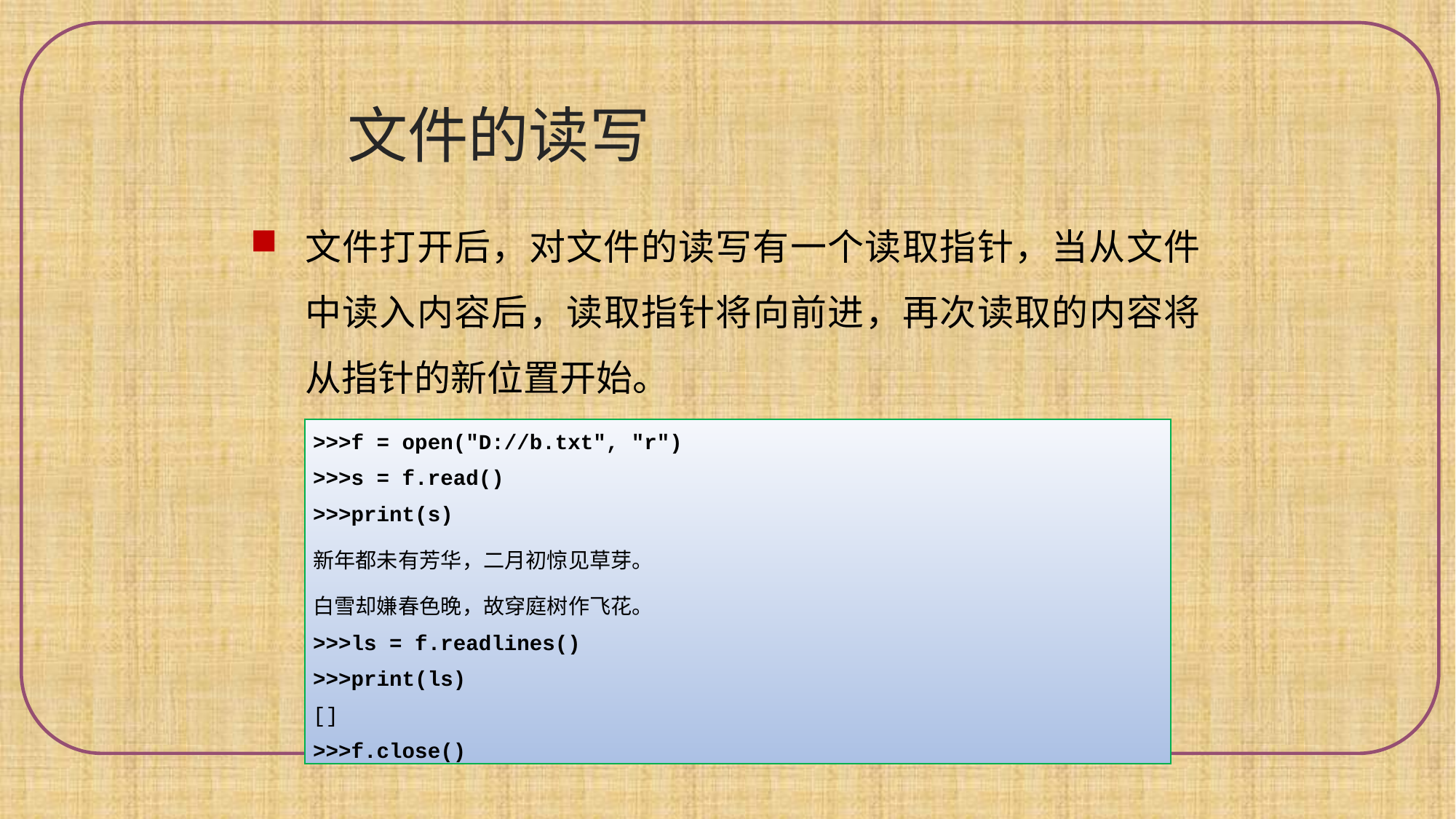

文件的读写
文件打开后，对文件的读写有一个读取指针，当从文件中读入内容后，读取指针将向前进，再次读取的内容将从指针的新位置开始。
| >>>f = open("D://b.txt", "r") >>>s = f.read() >>>print(s) 新年都未有芳华，二月初惊见草芽。 白雪却嫌春色晚，故穿庭树作飞花。 >>>ls = f.readlines() >>>print(ls) [] >>>f.close() |
| --- |